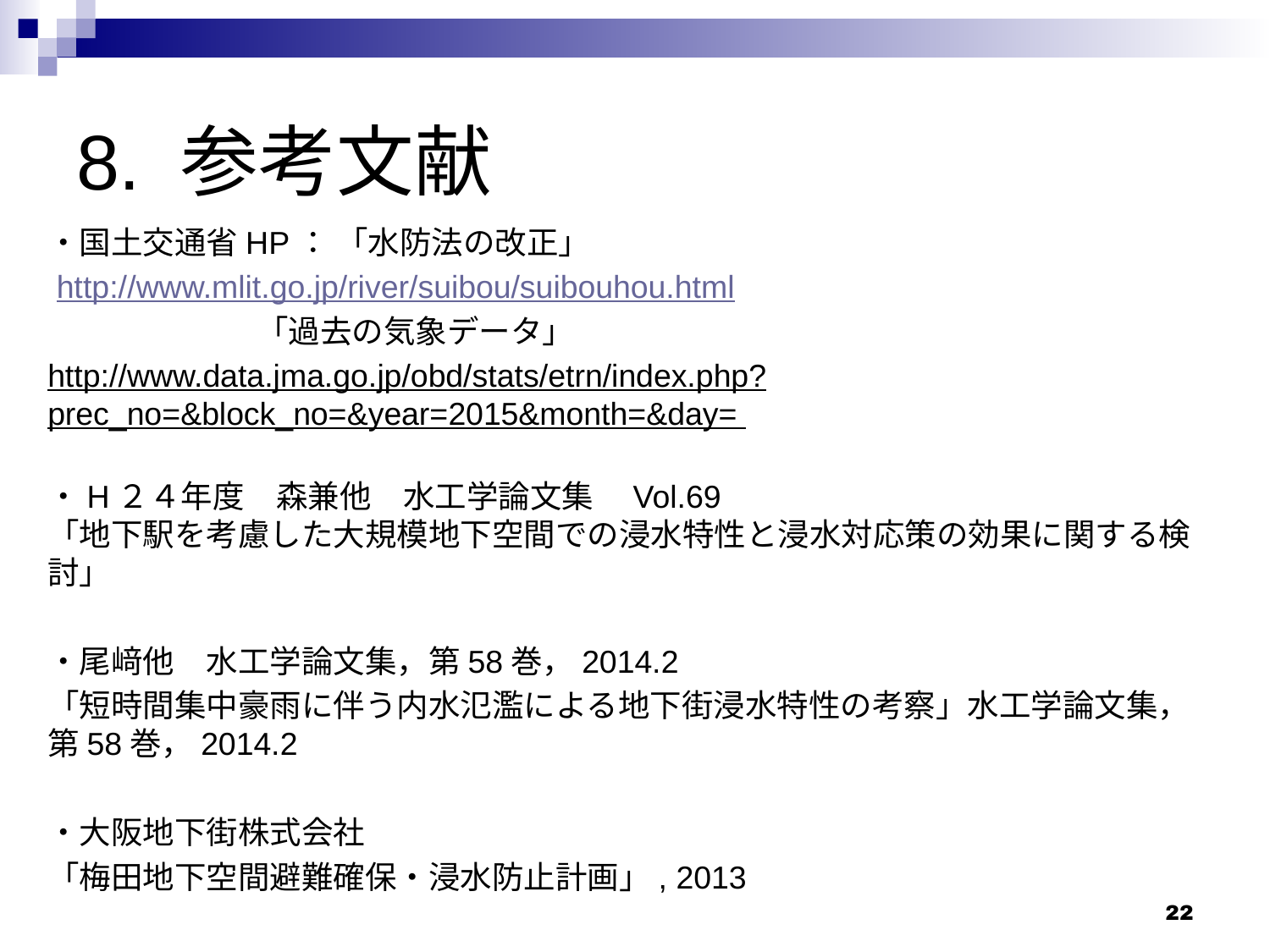

# 8. 参考文献
・国土交通省HP： 「水防法の改正」
 http://www.mlit.go.jp/river/suibou/suibouhou.html
                            「過去の気象データ」
http://www.data.jma.go.jp/obd/stats/etrn/index.php?prec_no=&block_no=&year=2015&month=&day=

・H２４年度　森兼他　水工学論文集　Vol.69
「地下駅を考慮した大規模地下空間での浸水特性と浸水対応策の効果に関する検討」

・尾﨑他　水工学論文集，第58巻，2014.2
「短時間集中豪雨に伴う内水氾濫による地下街浸水特性の考察」水工学論文集，第58巻，2014.2

・大阪地下街株式会社
「梅田地下空間避難確保・浸水防止計画」, 2013
22